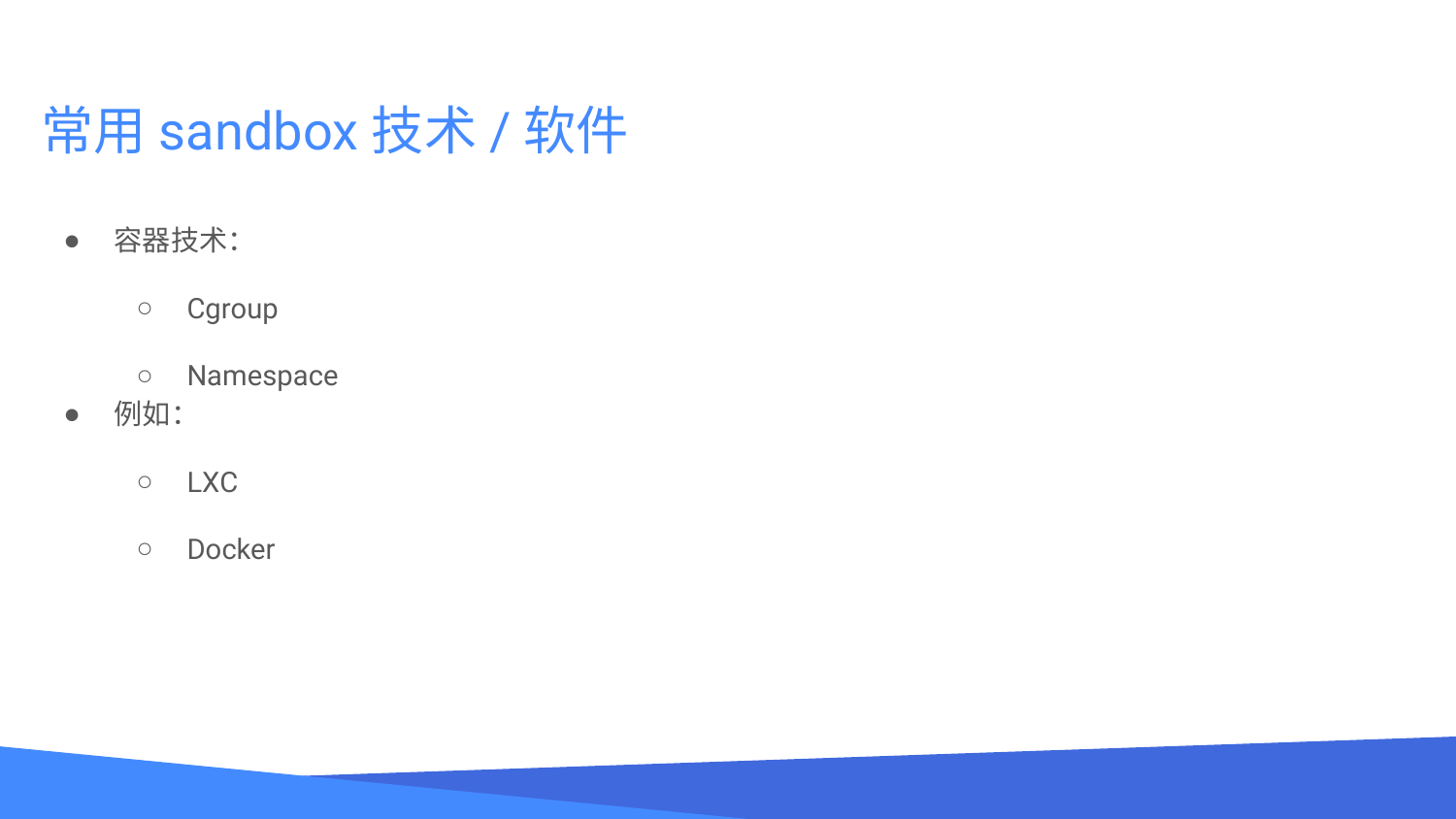

# 常用sandbox技术/软件
容器技术：
Cgroup
Namespace
例如：
LXC
Docker